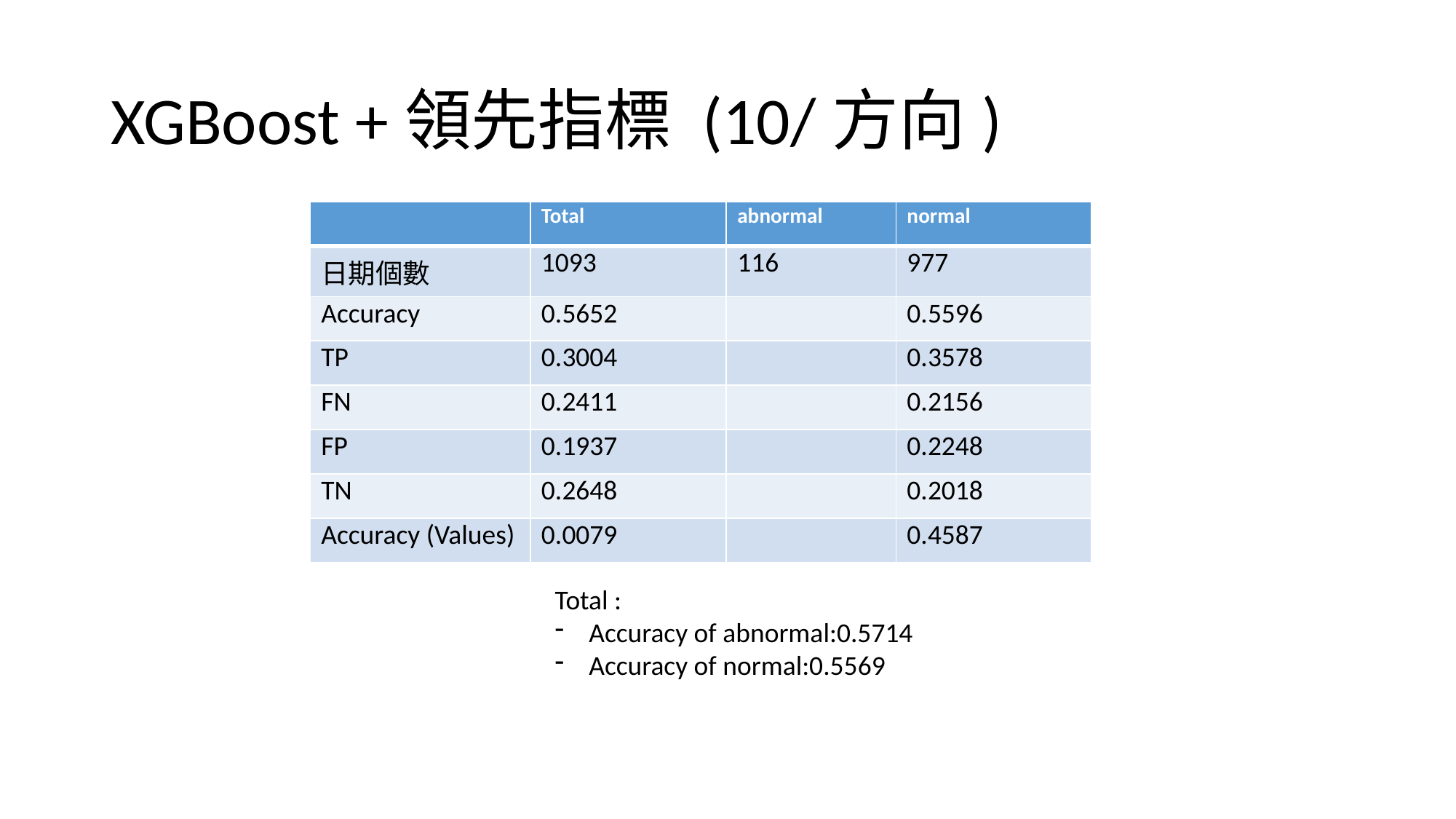

# XGBoost +領先指標 (10/方向)
|  | Total | abnormal | normal |
| --- | --- | --- | --- |
| 日期個數 | 1093 | 116 | 977 |
| Accuracy | 0.5652 |  | 0.5596 |
| TP | 0.3004 |  | 0.3578 |
| FN | 0.2411 |  | 0.2156 |
| FP | 0.1937 |  | 0.2248 |
| TN | 0.2648 |  | 0.2018 |
| Accuracy (Values) | 0.0079 |  | 0.4587 |
Total :
Accuracy of abnormal:0.5714
Accuracy of normal:0.5569